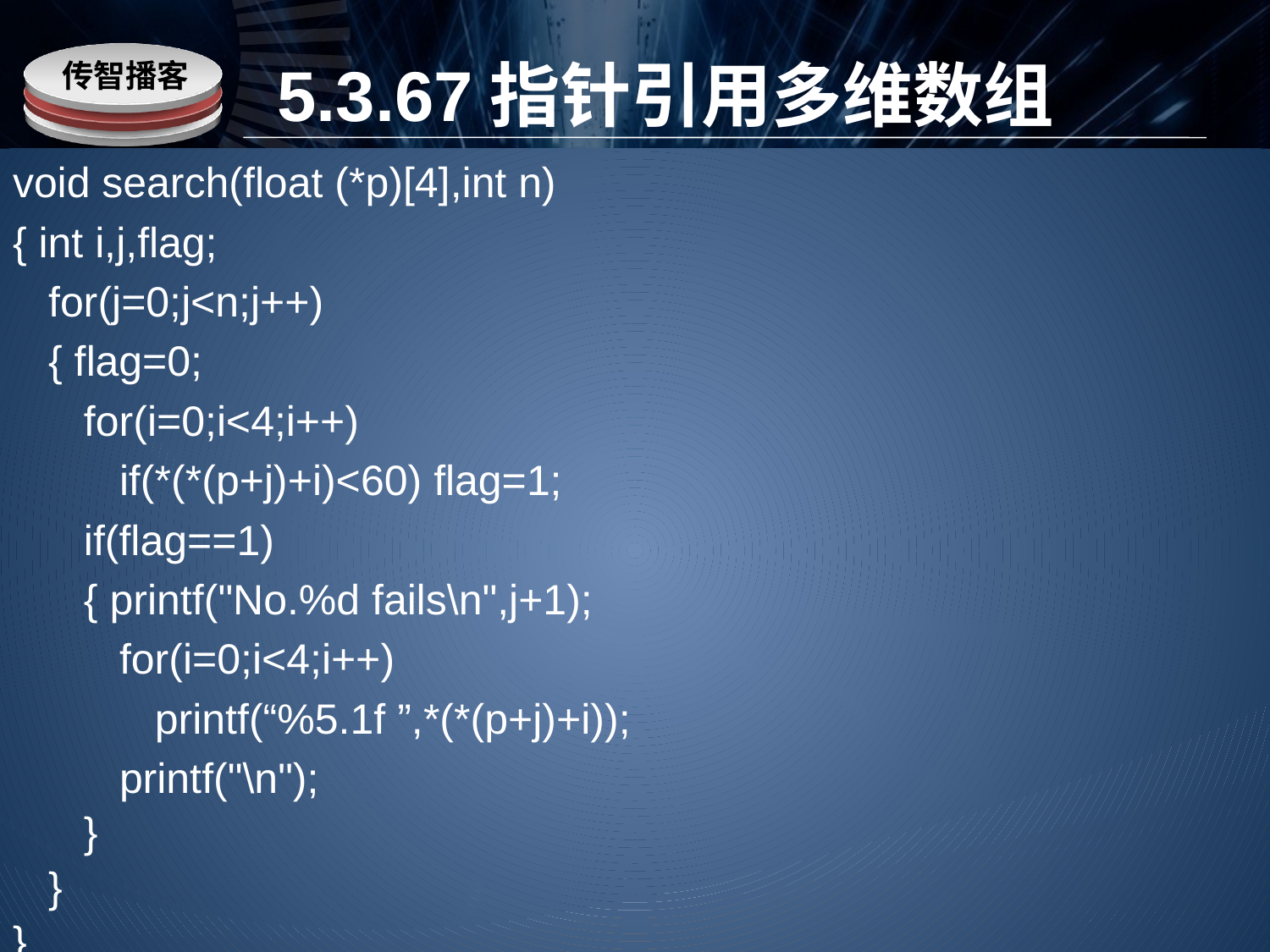

# 5.3.67指针引用多维数组
void search(float (*p)[4],int n)
{ int i,j,flag;
   for(j=0;j<n;j++)
   { flag=0;
      for(i=0;i<4;i++)
         if(*(*(p+j)+i)<60) flag=1;
      if(flag==1)
      { printf("No.%d fails\n",j+1);
         for(i=0;i<4;i++)
            printf(“%5.1f ”,*(*(p+j)+i));
         printf("\n");
      }
   }
}
www.itcast.cn